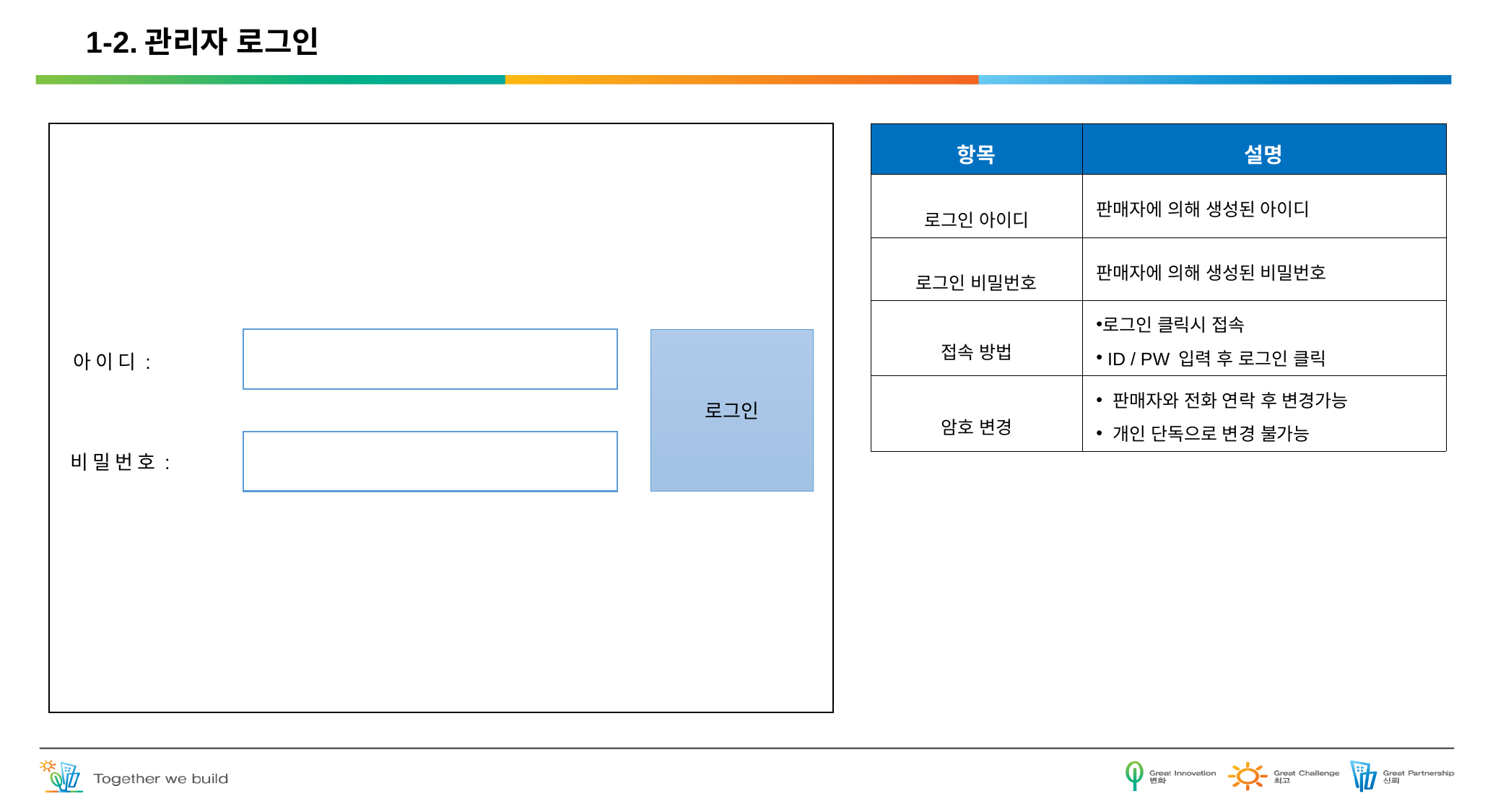

# 1-2.관리자 로그인
| 항목 | 설명 |
| --- | --- |
| 로그인 아이디 | 판매자에 의해 생성된 아이디 |
| 로그인 비밀번호 | 판매자에 의해 생성된 비밀번호 |
| 접속 방법 | 로그인 클릭시 접속 ID / PW 입력 후 로그인 클릭 |
| 암호 변경 | 판매자와 전화 연락 후 변경가능 개인 단독으로 변경 불가능 |

로그인
아이디:

비밀번호: